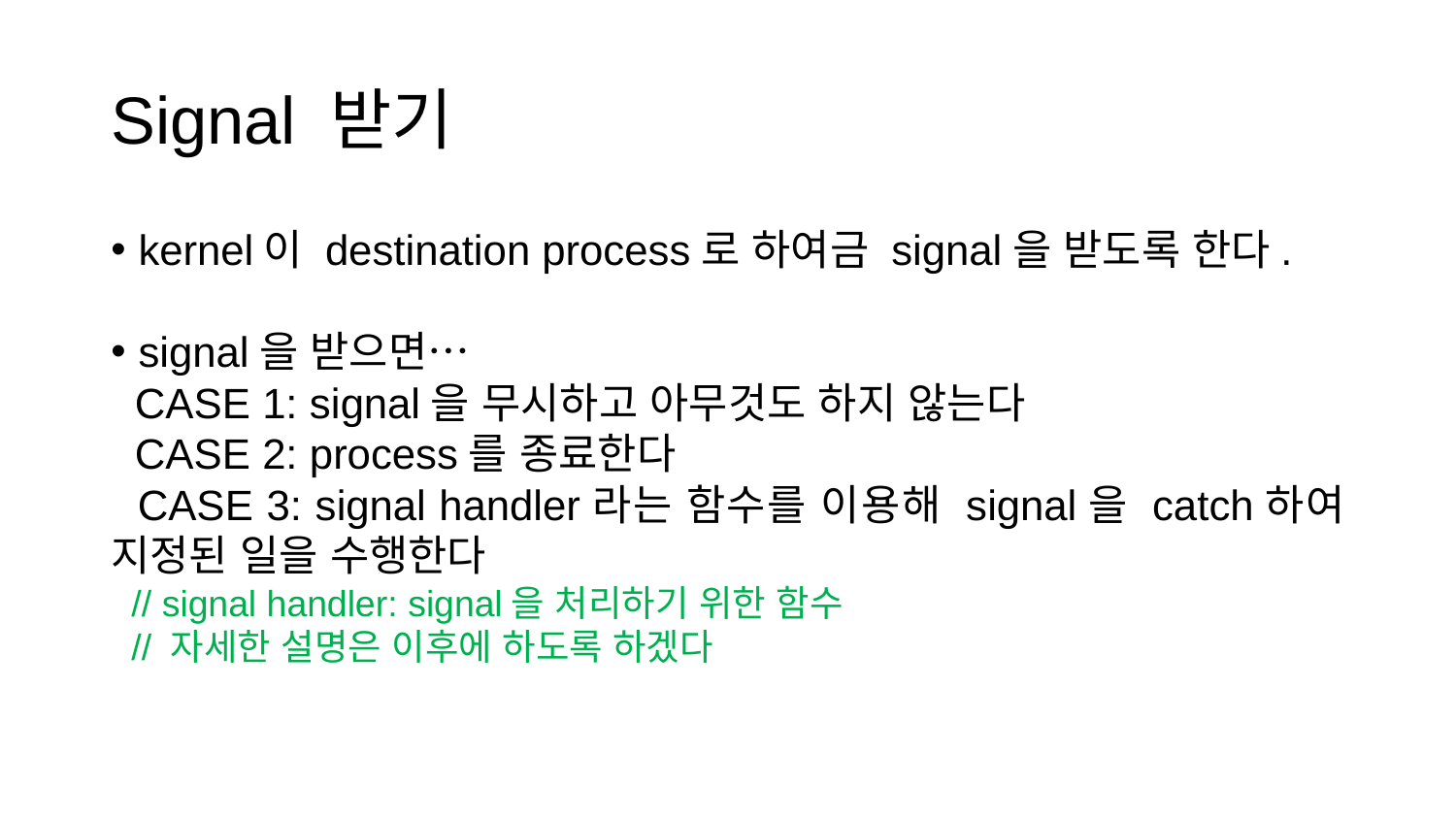

Signal 받기
kernel이 destination process로 하여금 signal을 받도록 한다.

signal을 받으면…
  CASE 1: signal을 무시하고 아무것도 하지 않는다
  CASE 2: process를 종료한다
  CASE 3: signal handler라는 함수를 이용해 signal을 catch하여 지정된 일을 수행한다
  // signal handler: signal을 처리하기 위한 함수
  // 자세한 설명은 이후에 하도록 하겠다